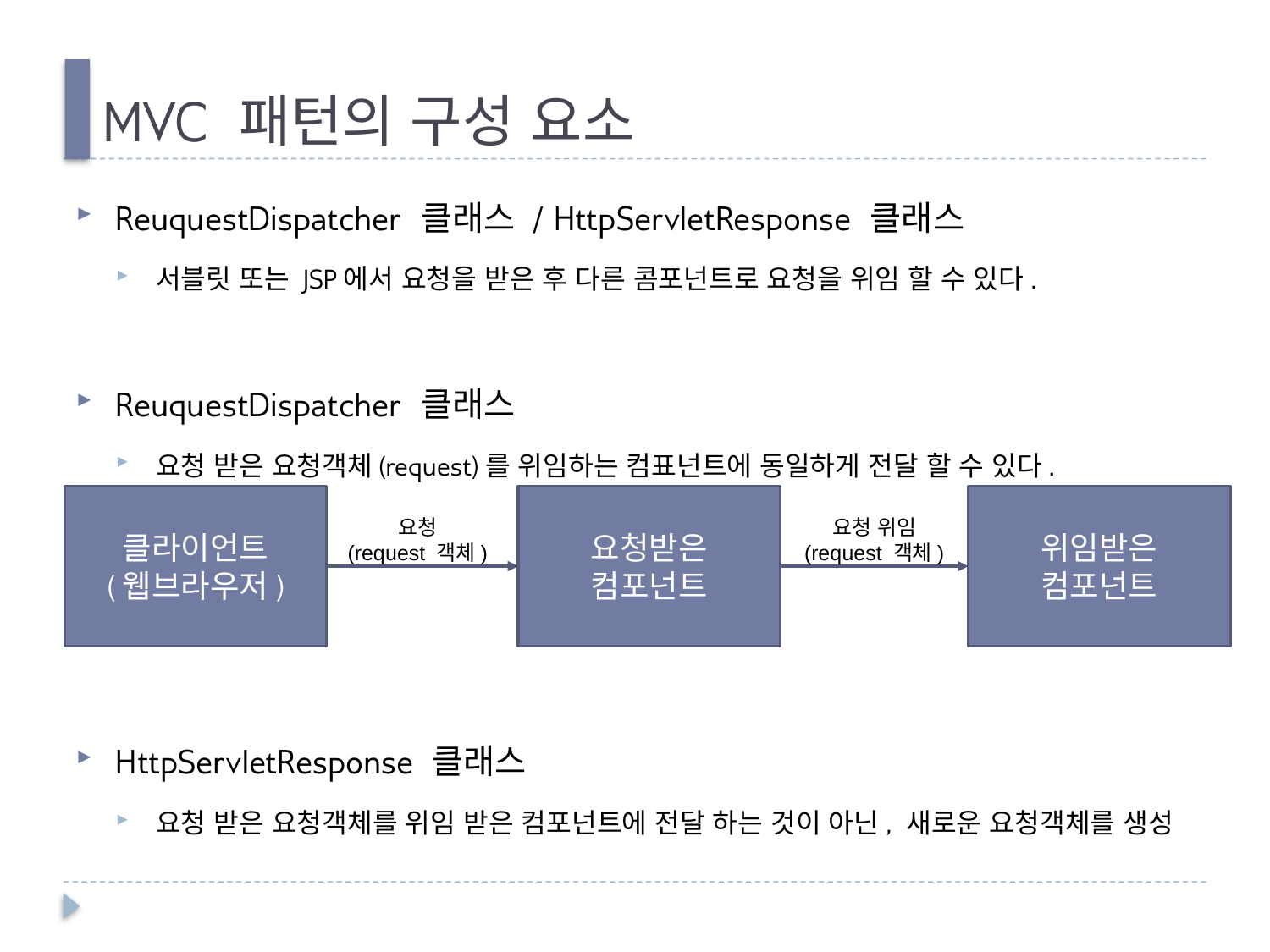

# MVC 패턴의 구성 요소
ReuquestDispatcher 클래스 / HttpServletResponse 클래스
서블릿 또는 JSP에서 요청을 받은 후 다른 콤포넌트로 요청을 위임 할 수 있다.

ReuquestDispatcher 클래스
요청 받은 요청객체(request)를 위임하는 컴표넌트에 동일하게 전달 할 수 있다.

HttpServletResponse 클래스
요청 받은 요청객체를 위임 받은 컴포넌트에 전달 하는 것이 아닌, 새로운 요청객체를 생성

요청받은
컴포넌트
위임받은
컴포넌트
클라이언트
(웹브라우저)
요청
(request 객체)
요청 위임
(request 객체)